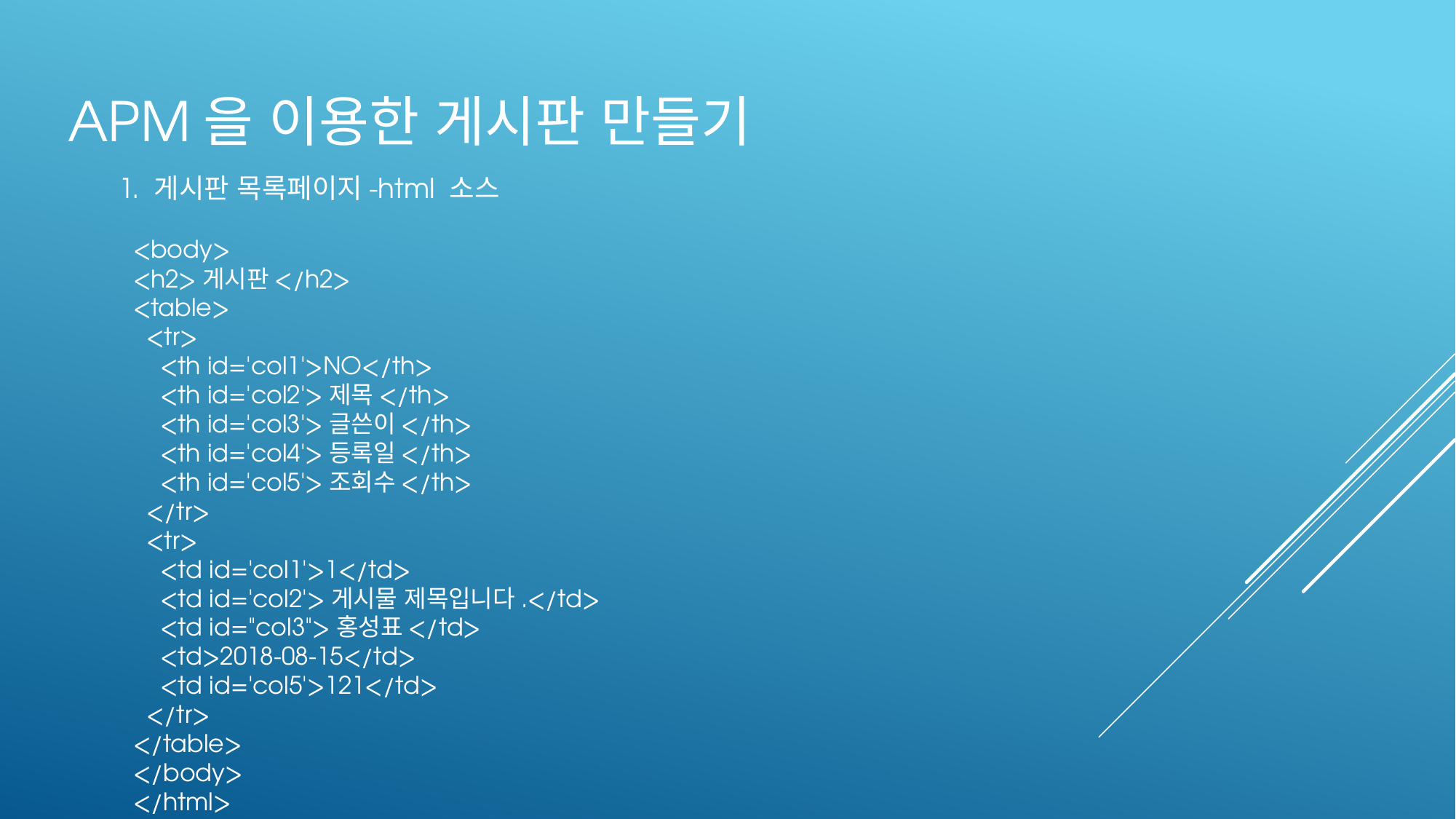

APM을 이용한 게시판 만들기
1. 게시판 목록페이지-html 소스
<body>
<h2>게시판</h2>
<table>
  <tr>
    <th id='col1'>NO</th>
    <th id='col2'>제목</th>
    <th id='col3'>글쓴이</th>
    <th id='col4'>등록일</th>
    <th id='col5'>조회수</th>
  </tr>
  <tr>
    <td id='col1'>1</td>
    <td id='col2'>게시물 제목입니다.</td>
    <td id="col3">홍성표</td>
    <td>2018-08-15</td>
    <td id='col5'>121</td>
  </tr>
</table>
</body>
</html>